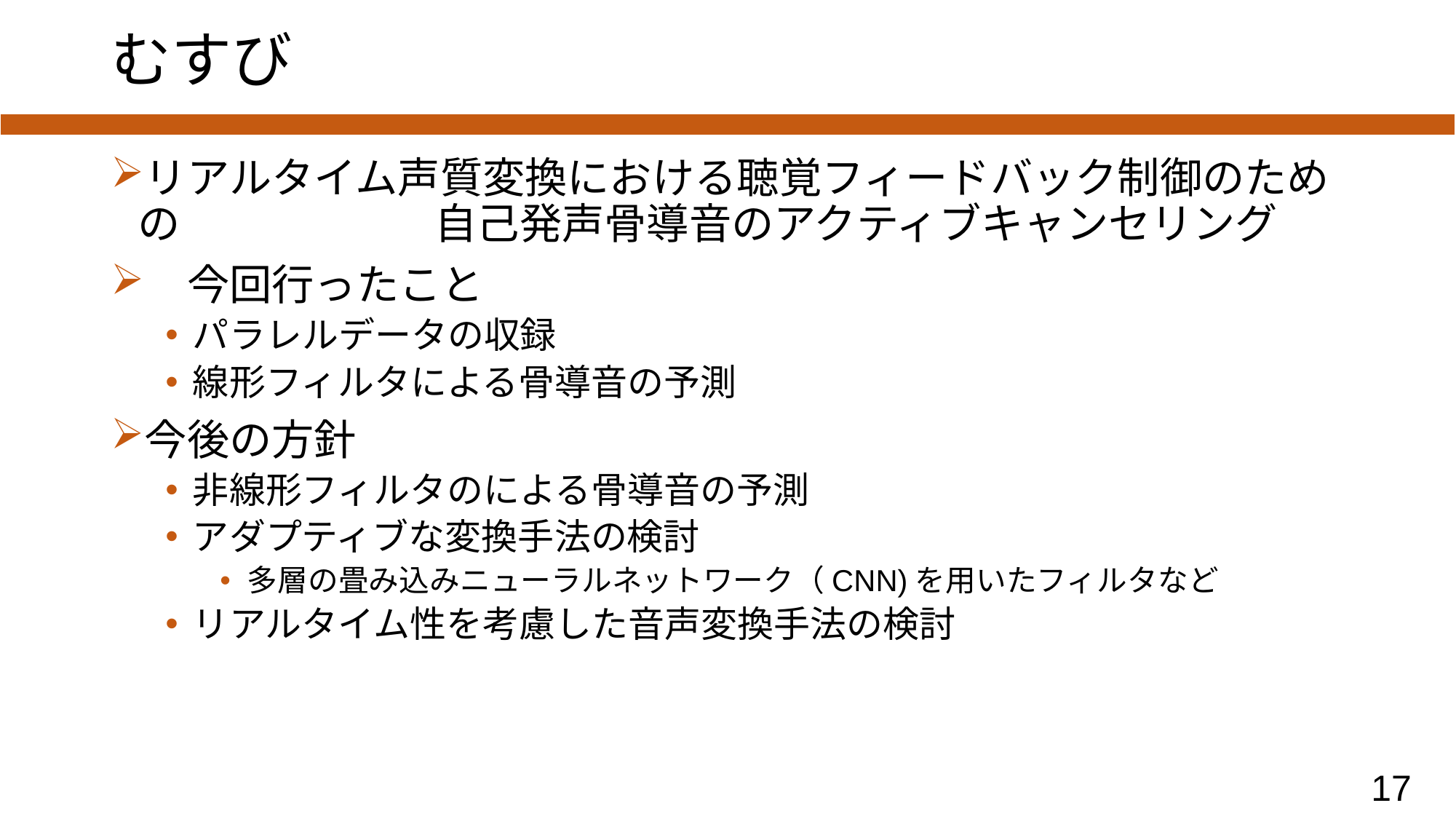

# むすび
リアルタイム声質変換における聴覚フィードバック制御のための　　　　　　自己発声骨導音のアクティブキャンセリング
　今回行ったこと
パラレルデータの収録
線形フィルタによる骨導音の予測
今後の方針
非線形フィルタのによる骨導音の予測
アダプティブな変換手法の検討
多層の畳み込みニューラルネットワーク（CNN)を用いたフィルタなど
リアルタイム性を考慮した音声変換手法の検討